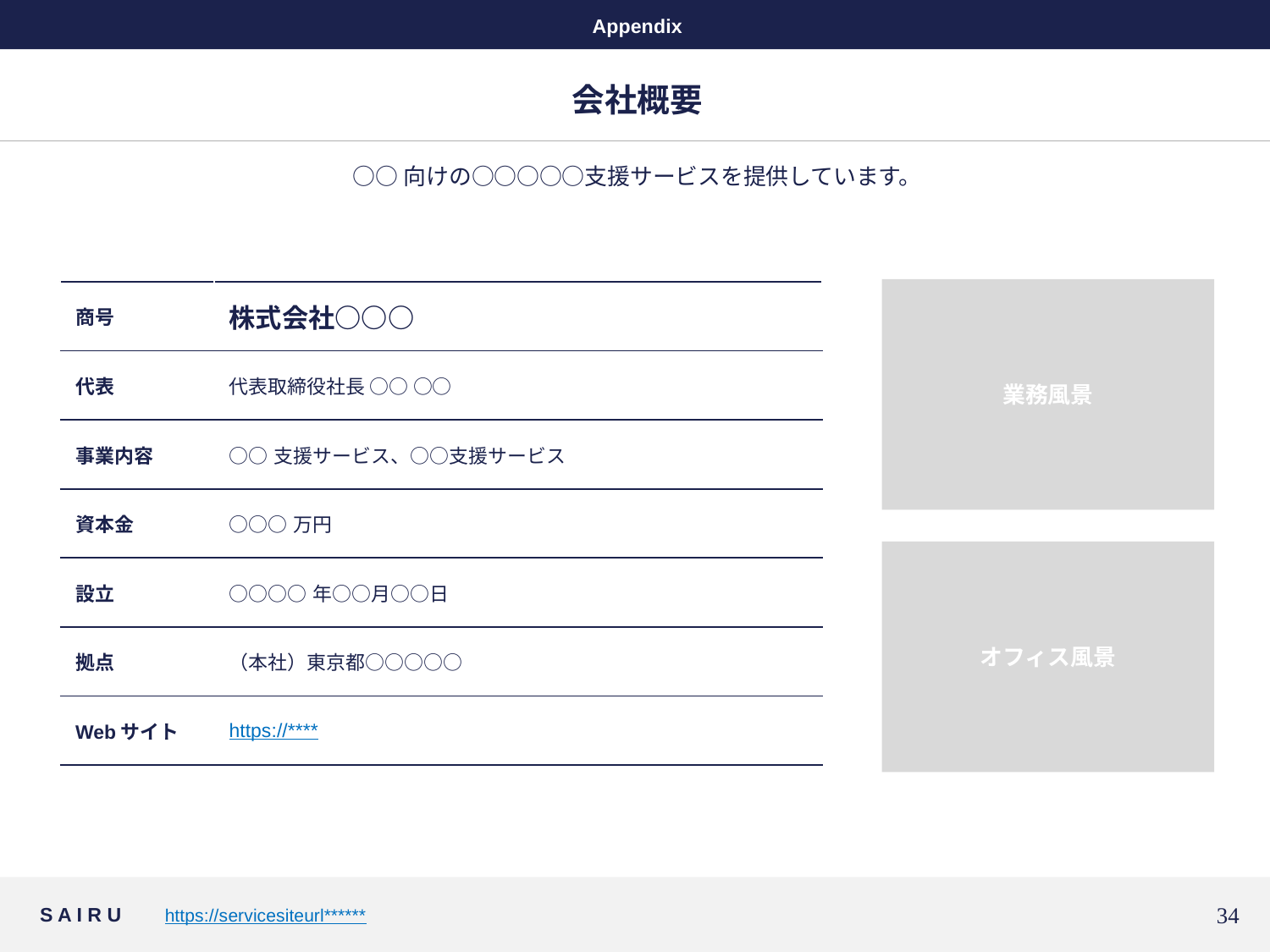

Appendix
# 会社概要
○○向けの○○○○○支援サービスを提供しています。
業務風景
| 商号 | 株式会社○○○ |
| --- | --- |
| 代表 | 代表取締役社長 ○○ ○○ |
| 事業内容 | ○○支援サービス、○○支援サービス |
| 資本金 | ○○○万円 |
| 設立 | ○○○○年○○月○○日 |
| 拠点 | （本社）東京都○○○○○ |
| Webサイト | https://\*\*\*\* |
オフィス風景
34